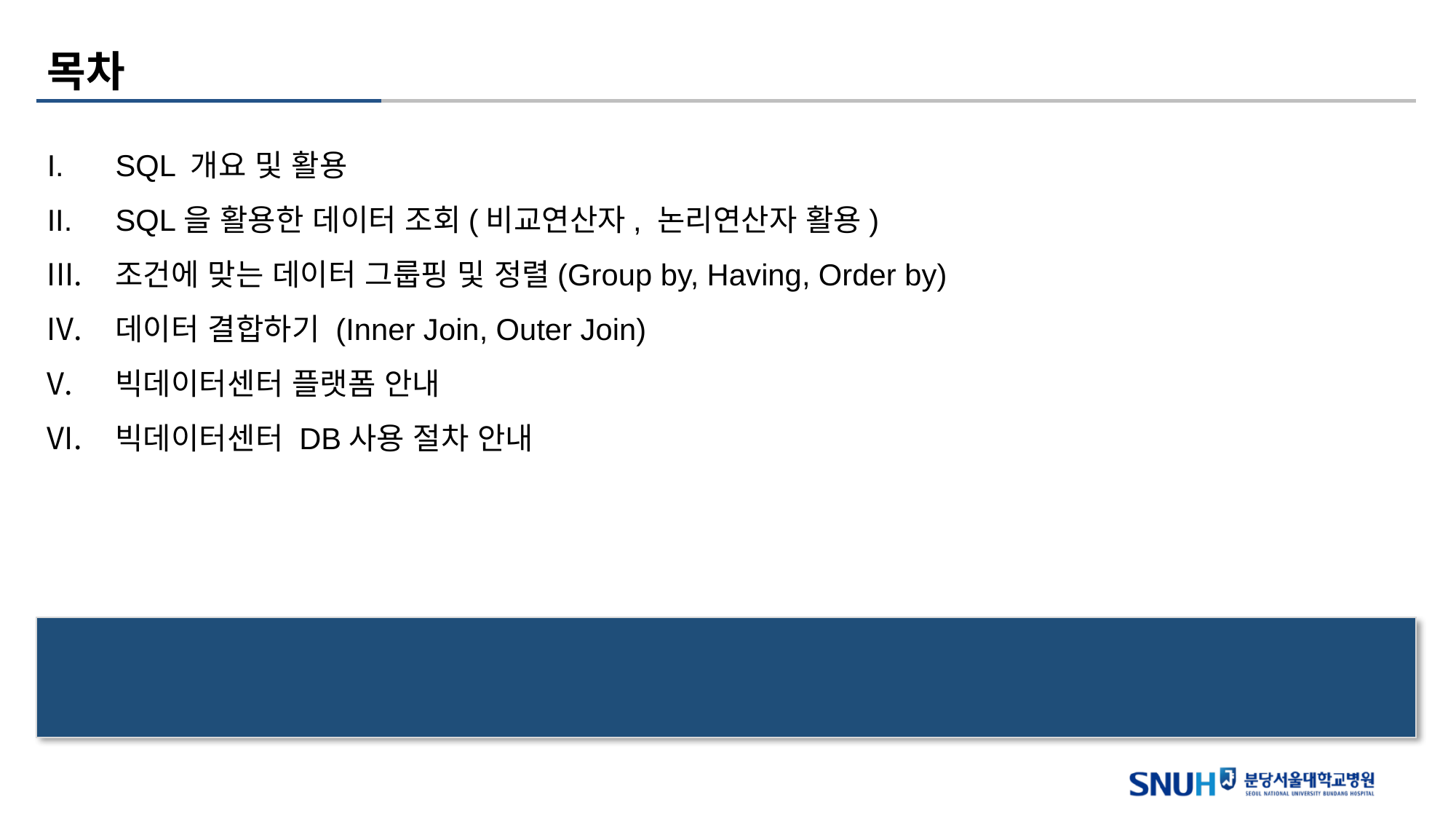

목차
SQL 개요 및 활용
SQL을 활용한 데이터 조회(비교연산자, 논리연산자 활용)
조건에 맞는 데이터 그룹핑 및 정렬(Group by, Having, Order by)
데이터 결합하기 (Inner Join, Outer Join)
빅데이터센터 플랫폼 안내
빅데이터센터 DB사용 절차 안내